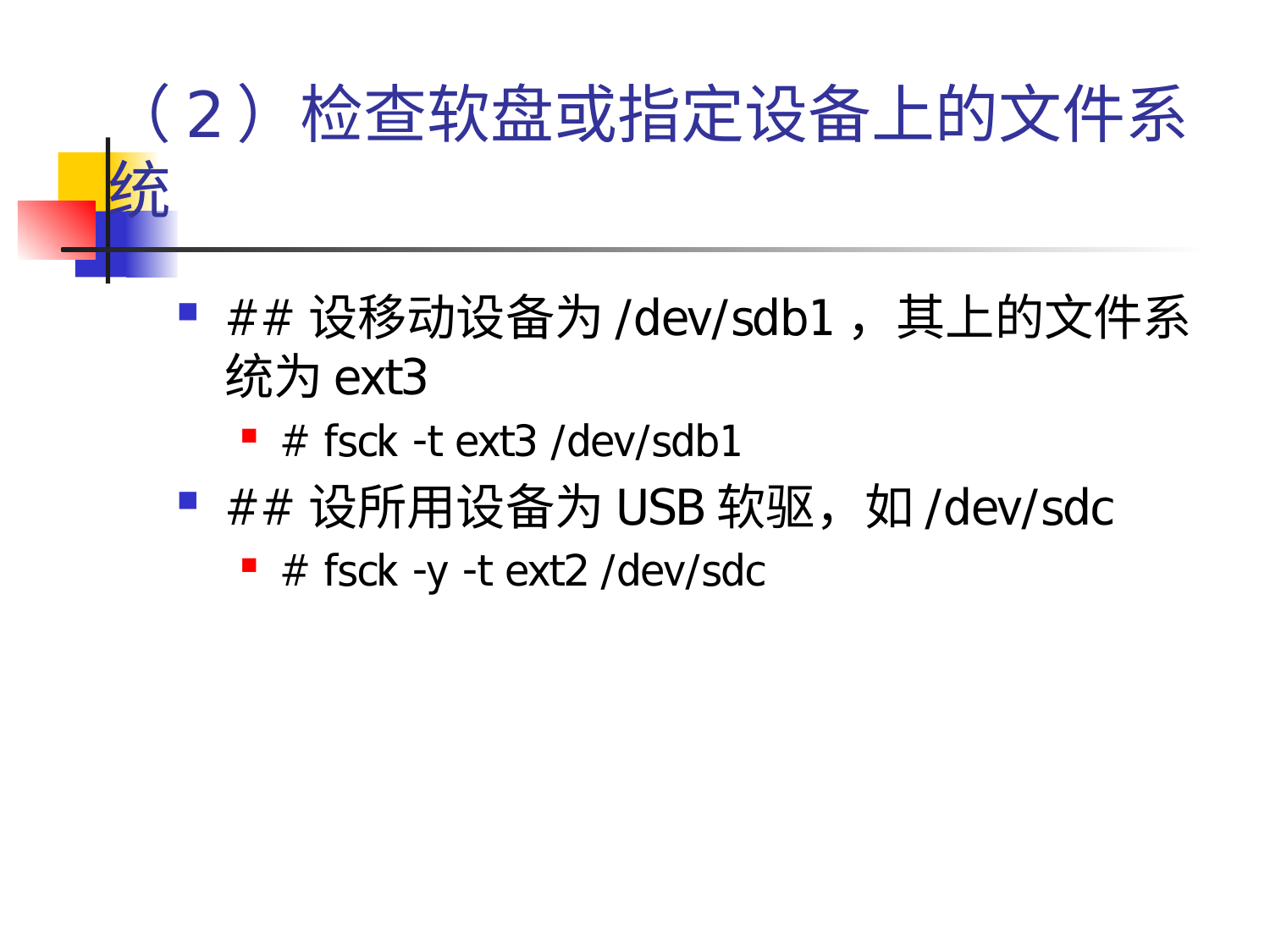

# （2）检查软盘或指定设备上的文件系统
##设移动设备为/dev/sdb1，其上的文件系统为ext3
# fsck -t ext3 /dev/sdb1
##设所用设备为USB软驱，如/dev/sdc
# fsck -y -t ext2 /dev/sdc